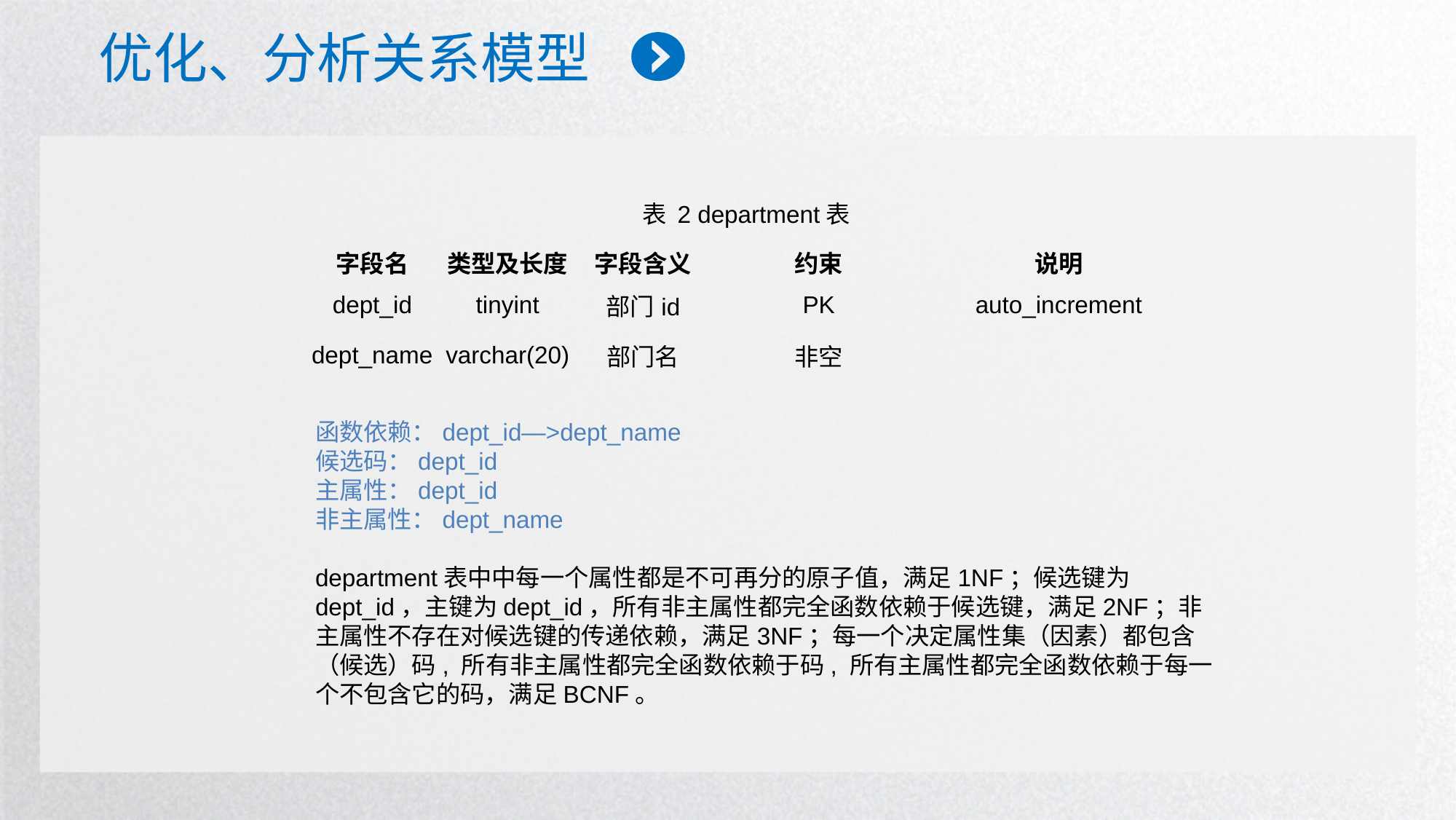

优化、分析关系模型

表 2 department表
| 字段名 | 类型及长度 | 字段含义 | 约束 | 说明 |
| --- | --- | --- | --- | --- |
| dept\_id | tinyint | 部门id | PK | auto\_increment |
| dept\_name | varchar(20) | 部门名 | 非空 |  |
函数依赖：dept_id—>dept_name
候选码：dept_id
主属性：dept_id
非主属性：dept_name

department表中中每一个属性都是不可再分的原子值，满足1NF；候选键为dept_id，主键为dept_id，所有非主属性都完全函数依赖于候选键，满足2NF；非主属性不存在对候选键的传递依赖，满足3NF；每一个决定属性集（因素）都包含（候选）码, 所有非主属性都完全函数依赖于码, 所有主属性都完全函数依赖于每一个不包含它的码，满足BCNF。